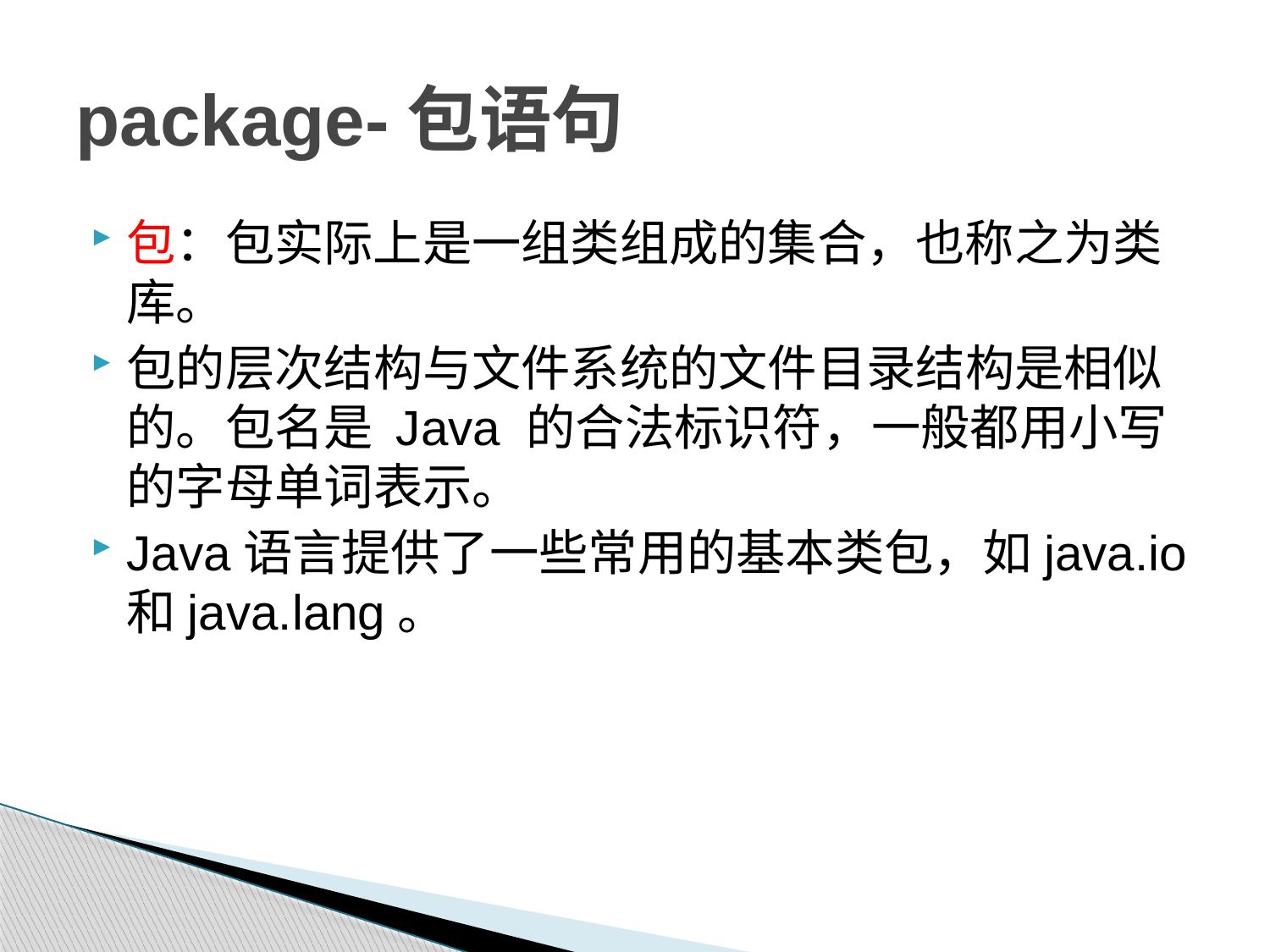

# package-包语句
包：包实际上是一组类组成的集合，也称之为类库。
包的层次结构与文件系统的文件目录结构是相似的。包名是 Java 的合法标识符，一般都用小写的字母单词表示。
Java语言提供了一些常用的基本类包，如java.io和java.lang。